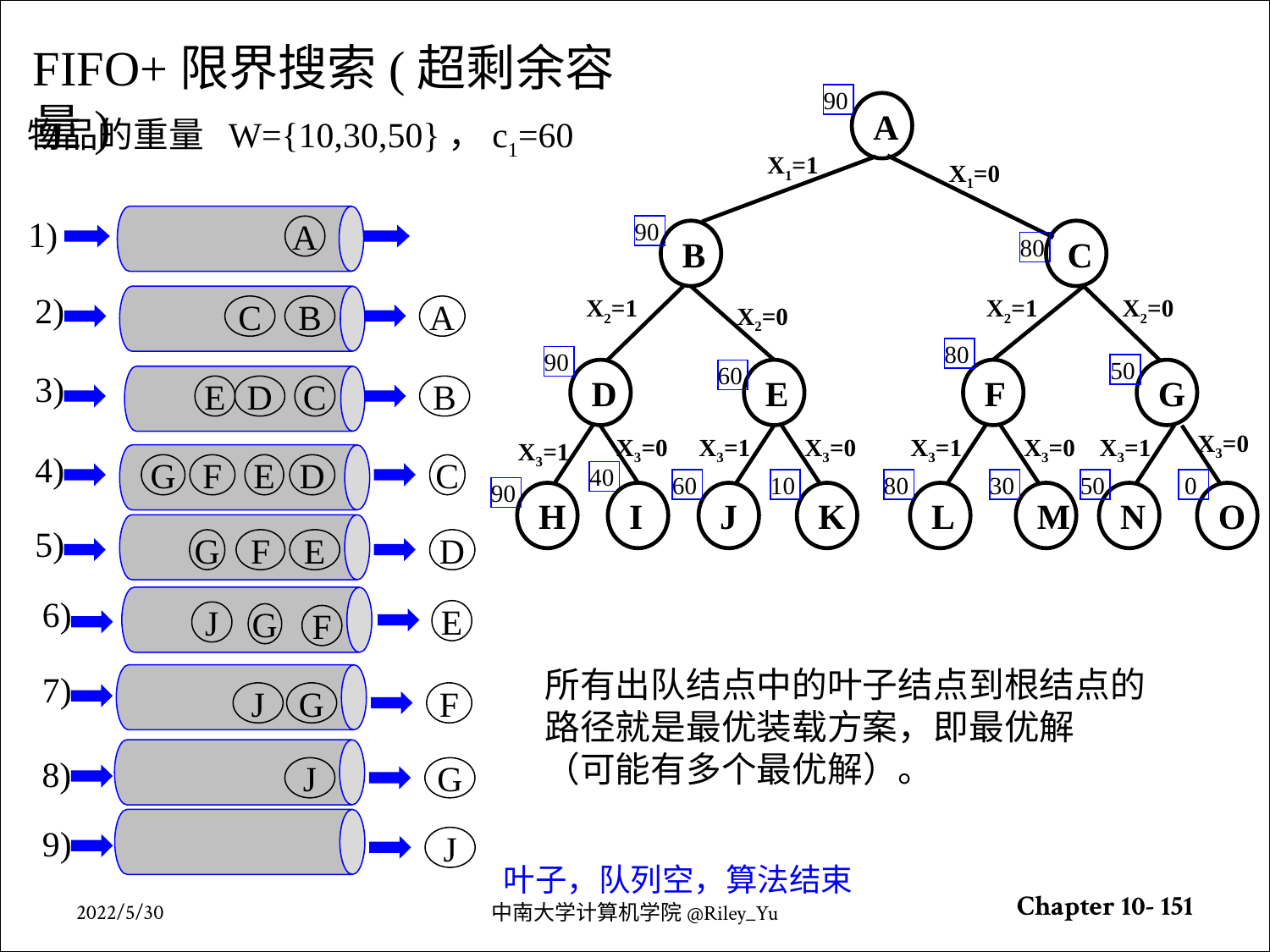

FIFO+限界搜索(超剩余容量)
90
A
X1=1
X1=0

B
C
X2=1

X2=1

X2=0
X2=0
D
E
F
G
X3=0

X3=0
X3=1
X3=0
X3=1
X3=0
X3=1
X3=1
H
I
J
K
L
M
N
O
90
80
80
90
50
60
40
60
10
80
30
50
 0
90
物品的重量  W={10,30,50}，c1=60

1)
A

2)
C
B
A

3)
E
D
C
B

4)
G
F
E
D
C

5)
G
F
E
D

6)
E
J
G
F

所有出队结点中的叶子结点到根结点的
路径就是最优装载方案，即最优解
（可能有多个最优解）。

7)
J
G
F

8)
J
G

9)
J

叶子，队列空，算法结束
2022/5/30
Chapter 10- 151
中南大学计算机学院@Riley_Yu